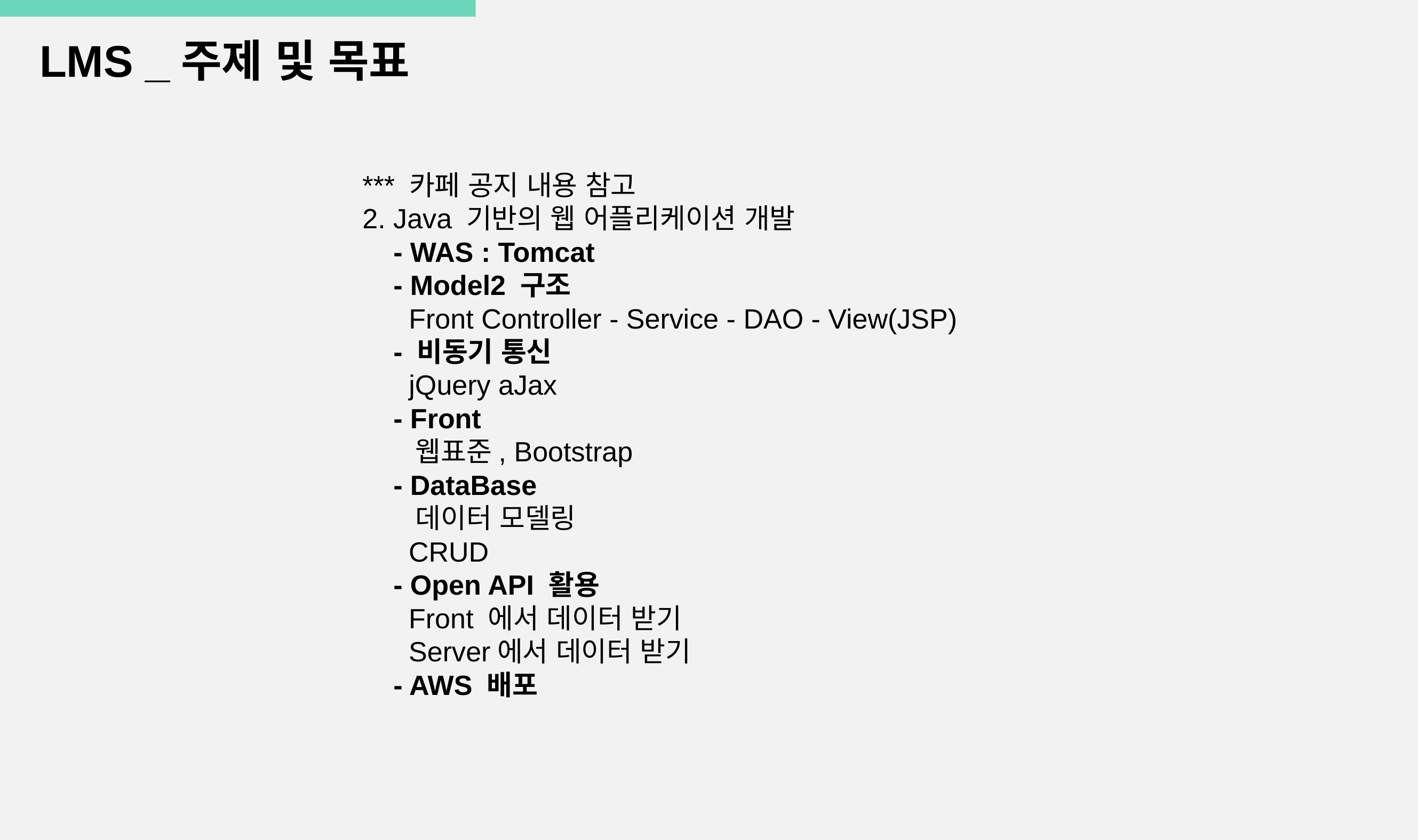

LMS _주제 및 목표
*** 카페 공지 내용 참고
2. Java 기반의 웹 어플리케이션 개발
    - WAS : Tomcat
    - Model2 구조
      Front Controller - Service - DAO - View(JSP)
    - 비동기 통신
      jQuery aJax
    - Front
      웹표준, Bootstrap
    - DataBase
      데이터 모델링
      CRUD
    - Open API 활용
      Front 에서 데이터 받기
      Server에서 데이터 받기
    - AWS 배포